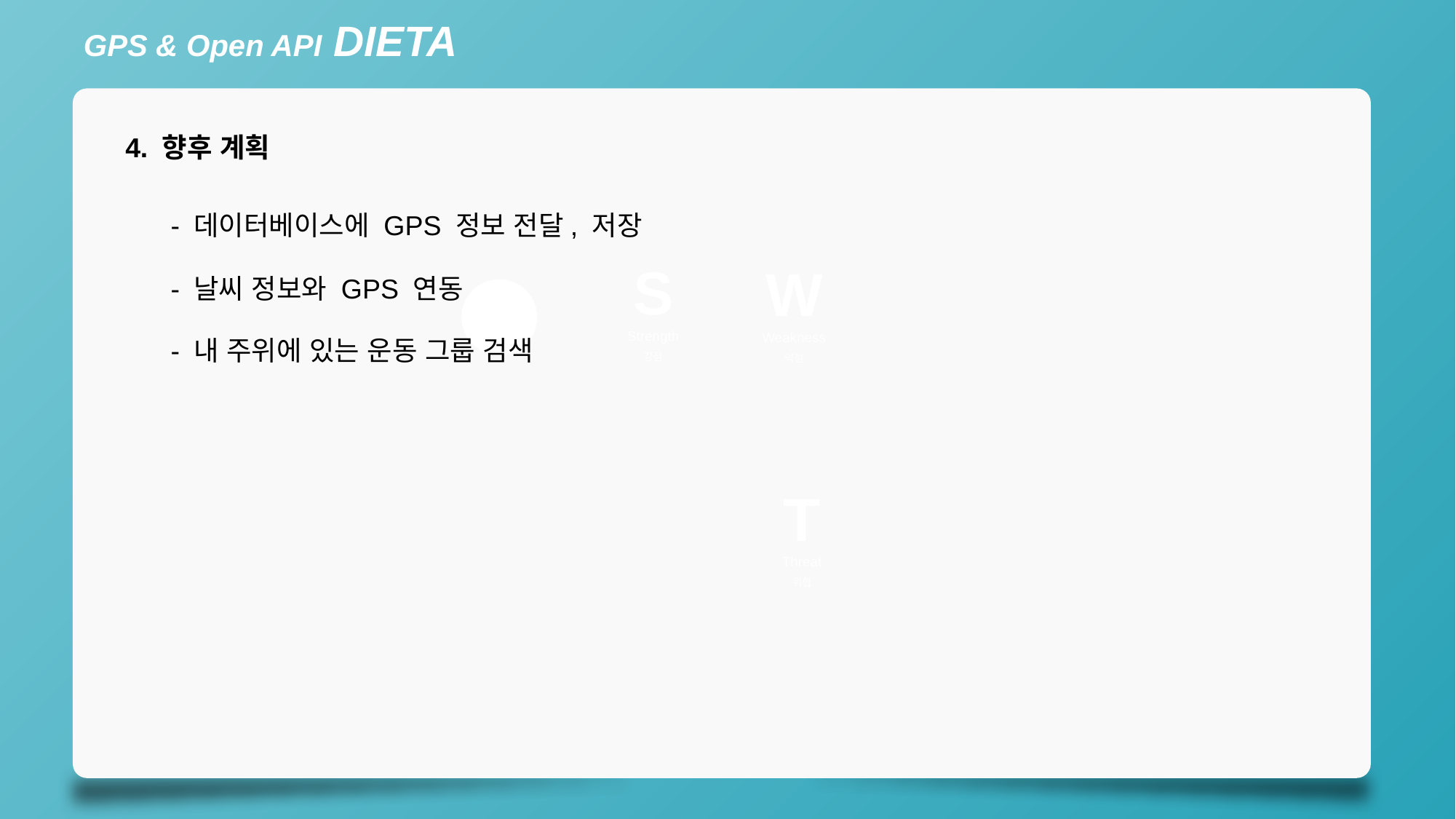

GPS & Open API DIETA

4. 향후 계획
- 데이터베이스에 GPS 정보 전달, 저장
S
Strength
강점
W
Weakness
약점
- 날씨 정보와 GPS 연동

- 내 주위에 있는 운동 그룹 검색
T
Threat
위협